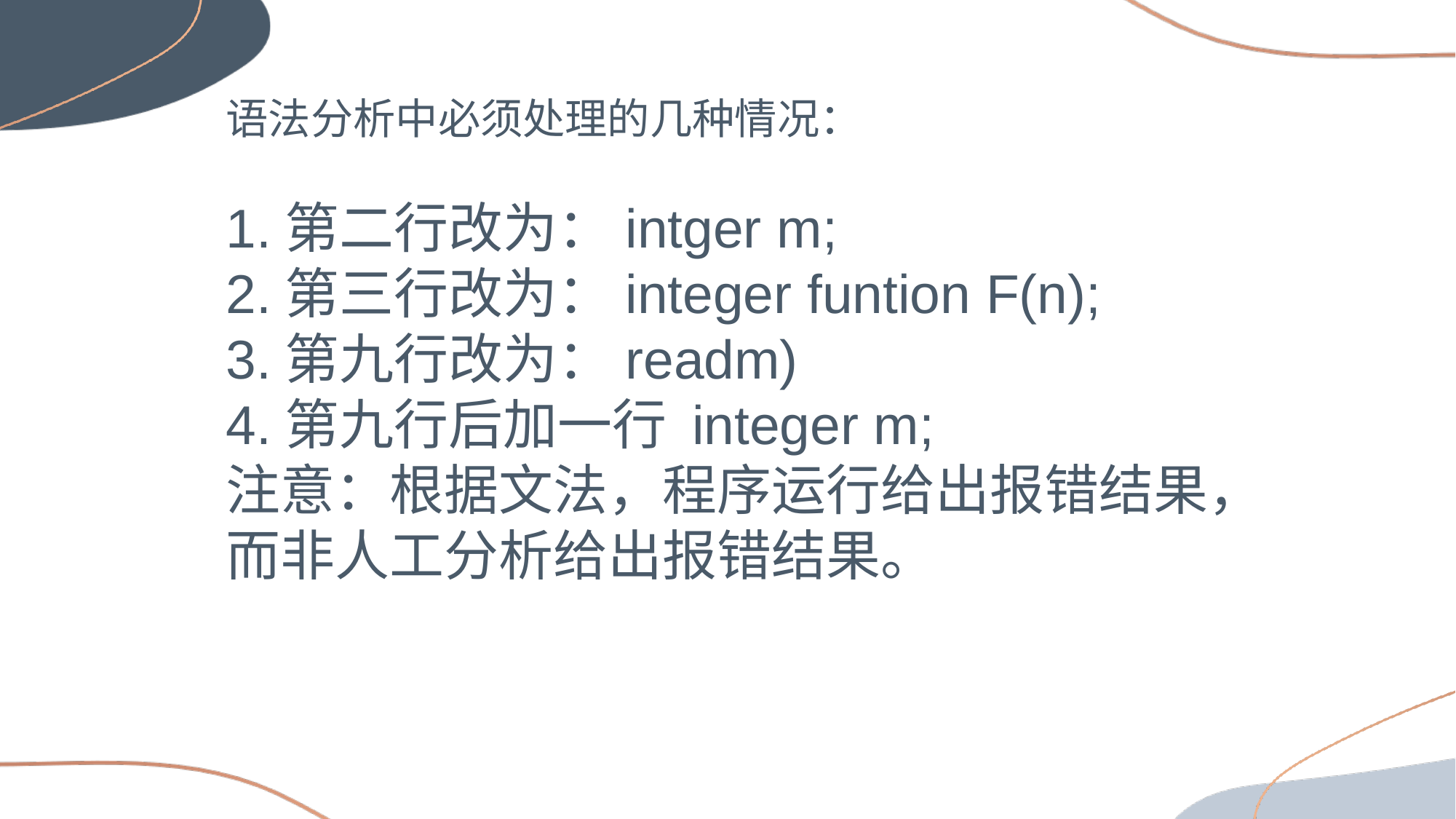

语法分析中必须处理的几种情况：

1.第二行改为：intger m;
2.第三行改为：integer funtion F(n);
3.第九行改为：readm)
4.第九行后加一行 integer m;
注意：根据文法，程序运行给出报错结果，
而非人工分析给出报错结果。